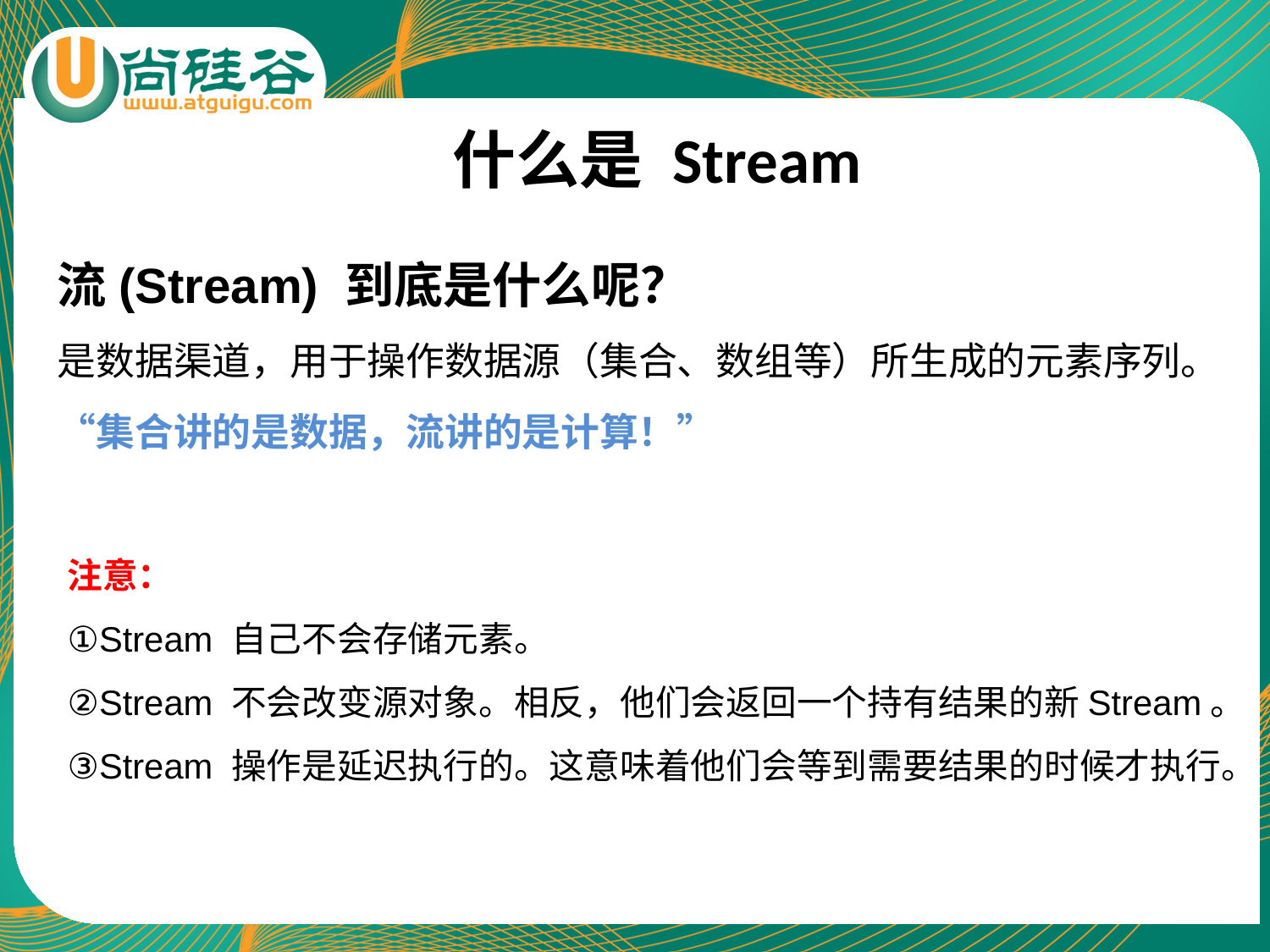

# 什么是 Stream
流(Stream) 到底是什么呢？
是数据渠道，用于操作数据源（集合、数组等）所生成的元素序列。“集合讲的是数据，流讲的是计算！”
注意：
①Stream 自己不会存储元素。
②Stream 不会改变源对象。相反，他们会返回一个持有结果的新Stream。
③Stream 操作是延迟执行的。这意味着他们会等到需要结果的时候才执行。